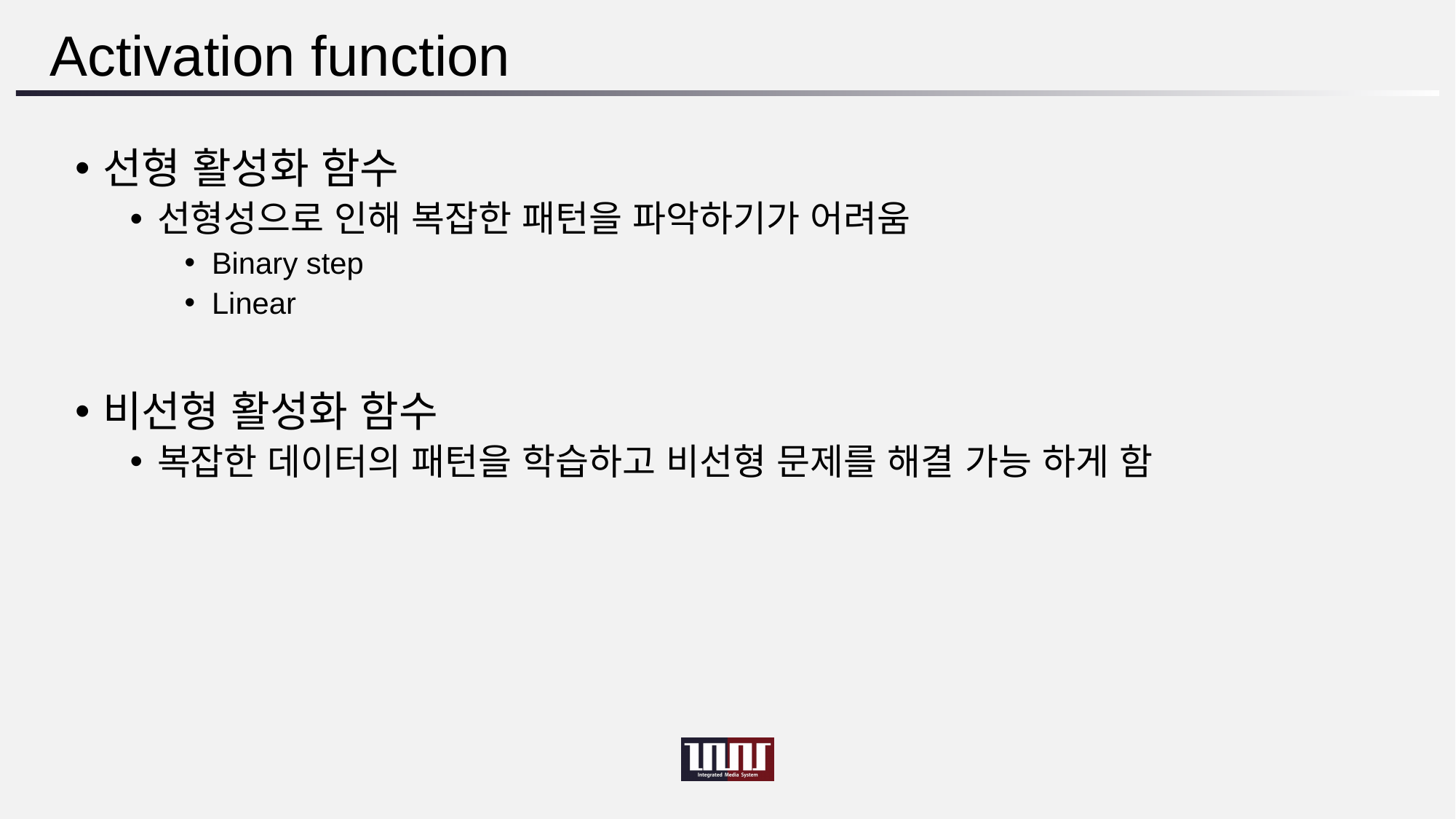

# Activation function
선형 활성화 함수
선형성으로 인해 복잡한 패턴을 파악하기가 어려움
Binary step
Linear

비선형 활성화 함수
복잡한 데이터의 패턴을 학습하고 비선형 문제를 해결 가능 하게 함